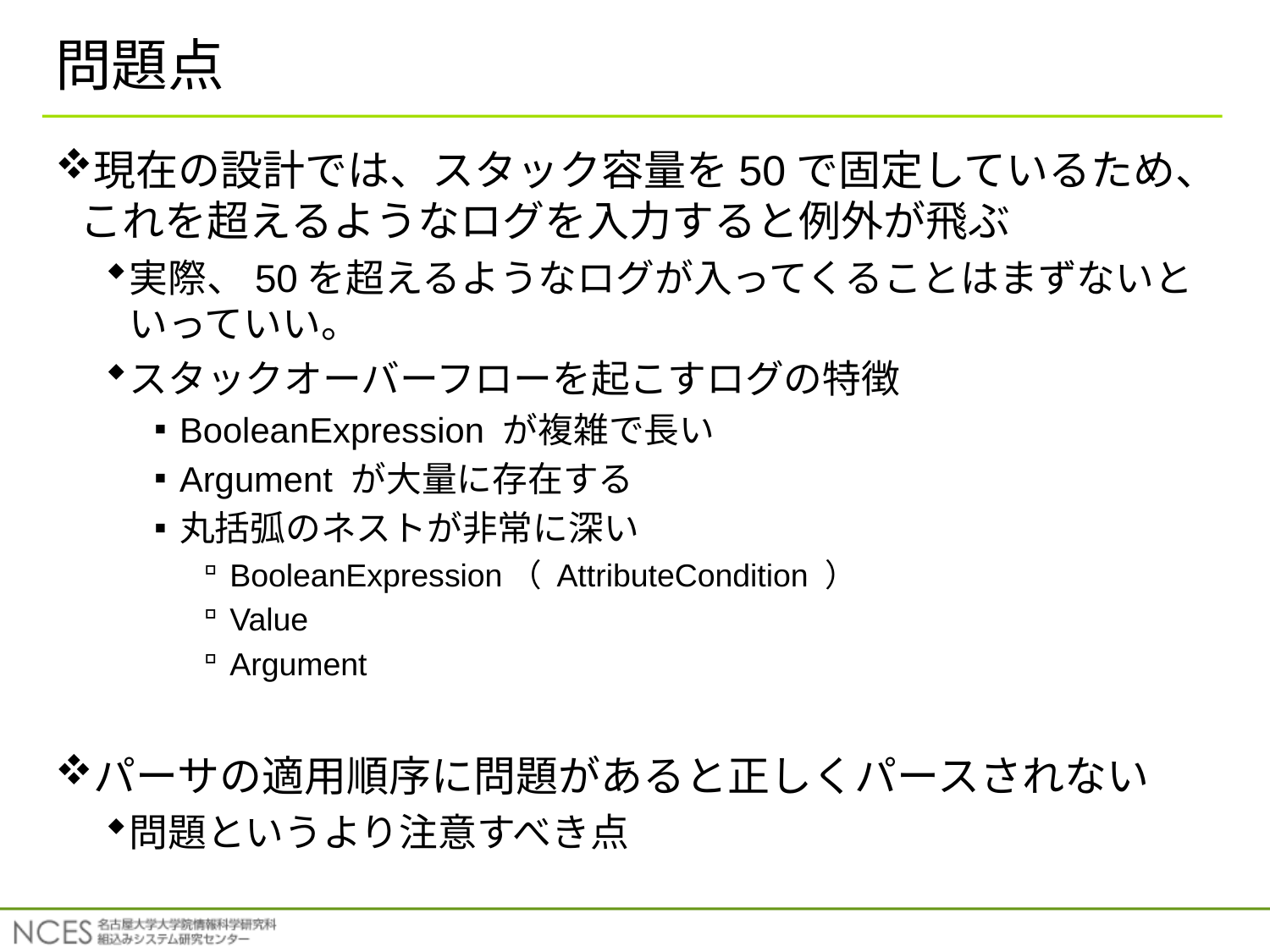

# 問題点
現在の設計では、スタック容量を50で固定しているため、これを超えるようなログを入力すると例外が飛ぶ
実際、50を超えるようなログが入ってくることはまずないといっていい。
スタックオーバーフローを起こすログの特徴
BooleanExpression が複雑で長い
Argument が大量に存在する
丸括弧のネストが非常に深い
BooleanExpression（ AttributeCondition ）
Value
Argument

パーサの適用順序に問題があると正しくパースされない
問題というより注意すべき点